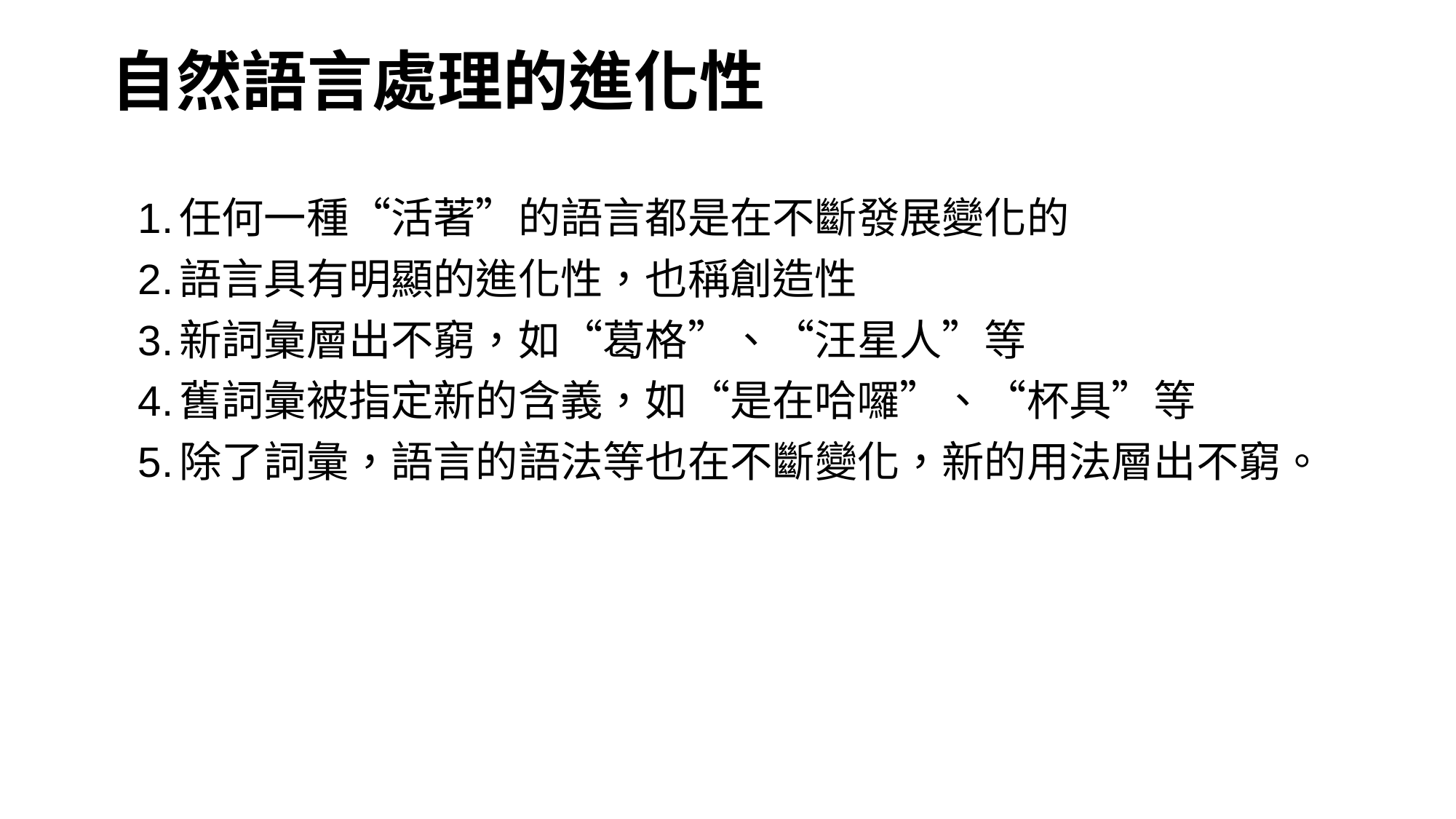

# 自然語言處理的進化性
任何一種“活著”的語言都是在不斷發展變化的
語言具有明顯的進化性，也稱創造性
新詞彙層出不窮，如“葛格”、“汪星人”等
舊詞彙被指定新的含義，如“是在哈囉”、“杯具”等
除了詞彙，語言的語法等也在不斷變化，新的用法層出不窮。